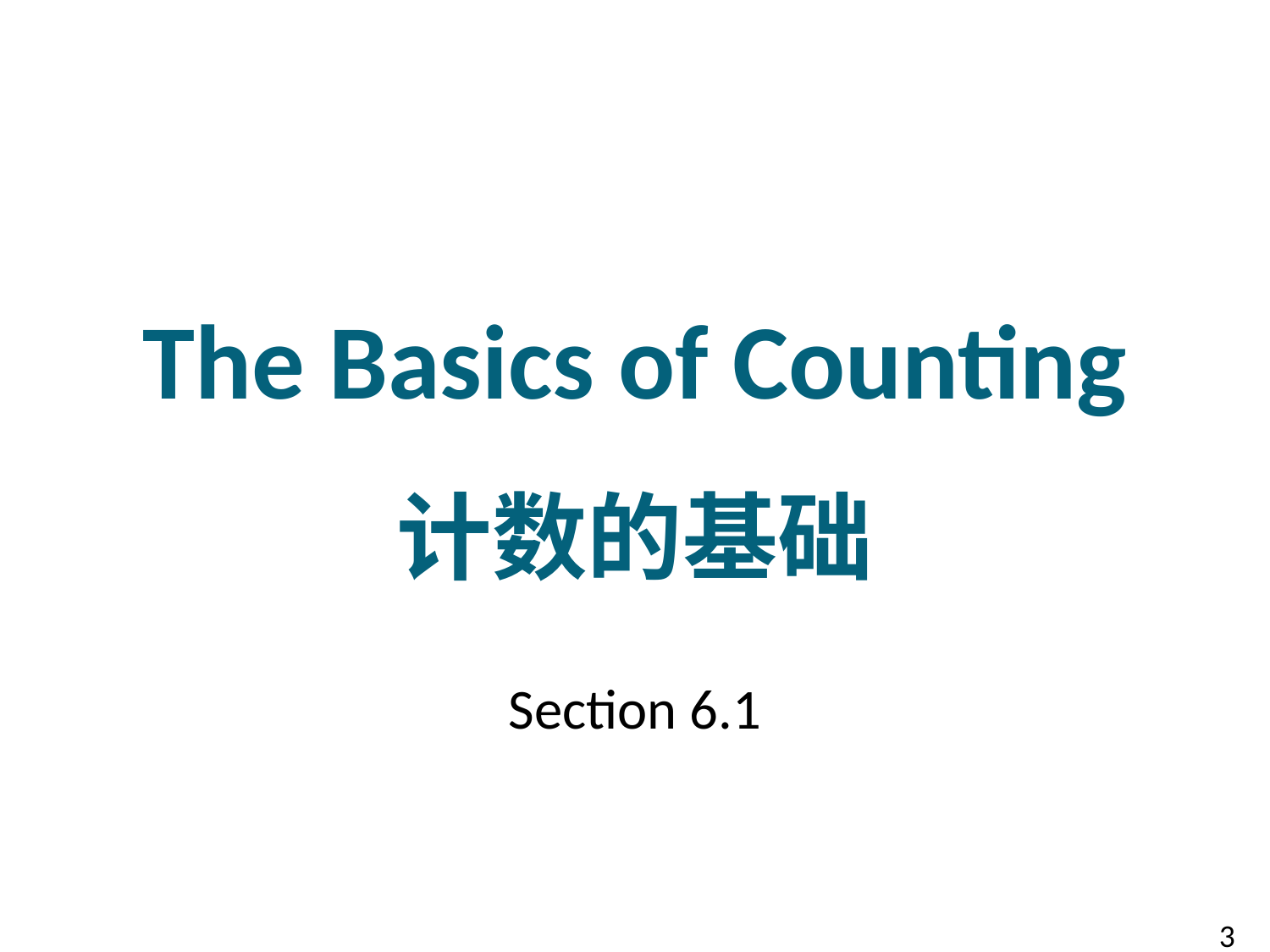

# The Basics of Counting 计数的基础
Section 6.1